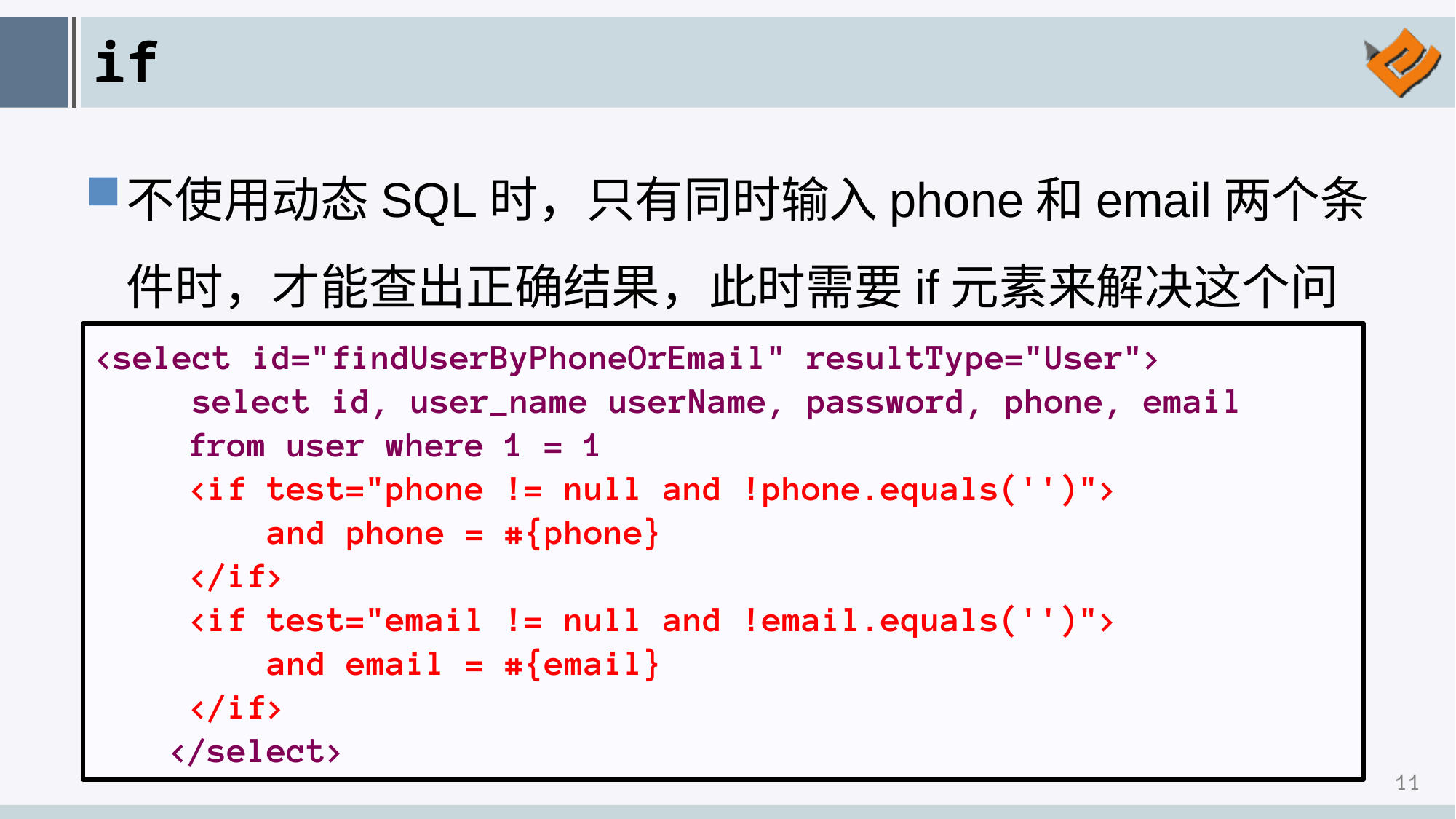

# if
不使用动态SQL时，只有同时输入phone和email两个条件时，才能查出正确结果，此时需要if元素来解决这个问题
<select id="findUserByPhoneOrEmail" resultType="User">
     select id, user_name userName, password, phone, email
  from user where 1 = 1
  <if test="phone != null and !phone.equals('')">
      and phone = #{phone}
  </if>
  <if test="email != null and !email.equals('')">
      and email = #{email}
  </if>
 </select>